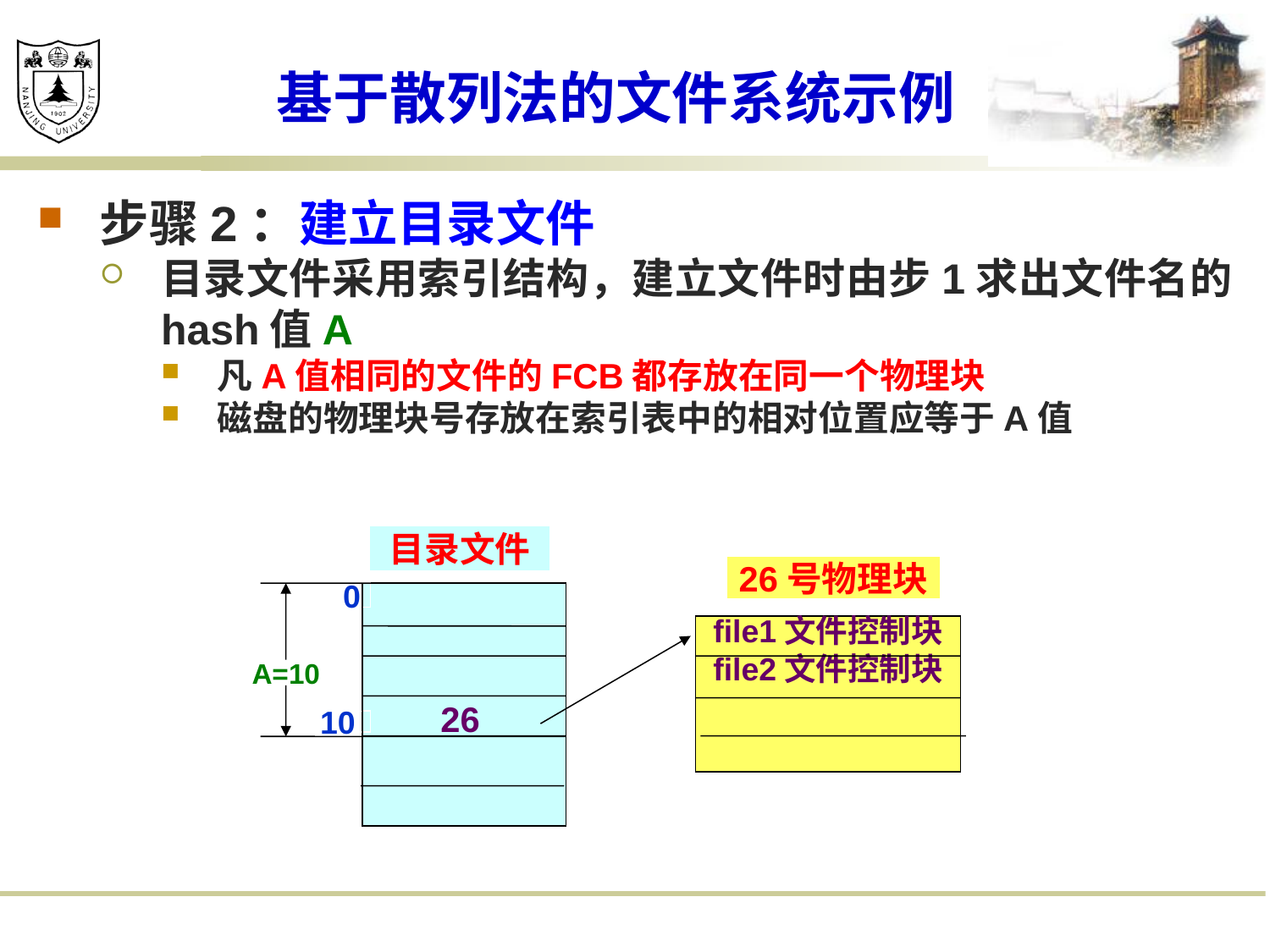

# 基于散列法的文件系统示例
步骤2：建立目录文件
目录文件采用索引结构，建立文件时由步1求出文件名的hash值A
凡A值相同的文件的FCB都存放在同一个物理块
磁盘的物理块号存放在索引表中的相对位置应等于A值

目录文件
26号物理块

0

file1文件控制块
file2文件控制块

A=10

26

10

56